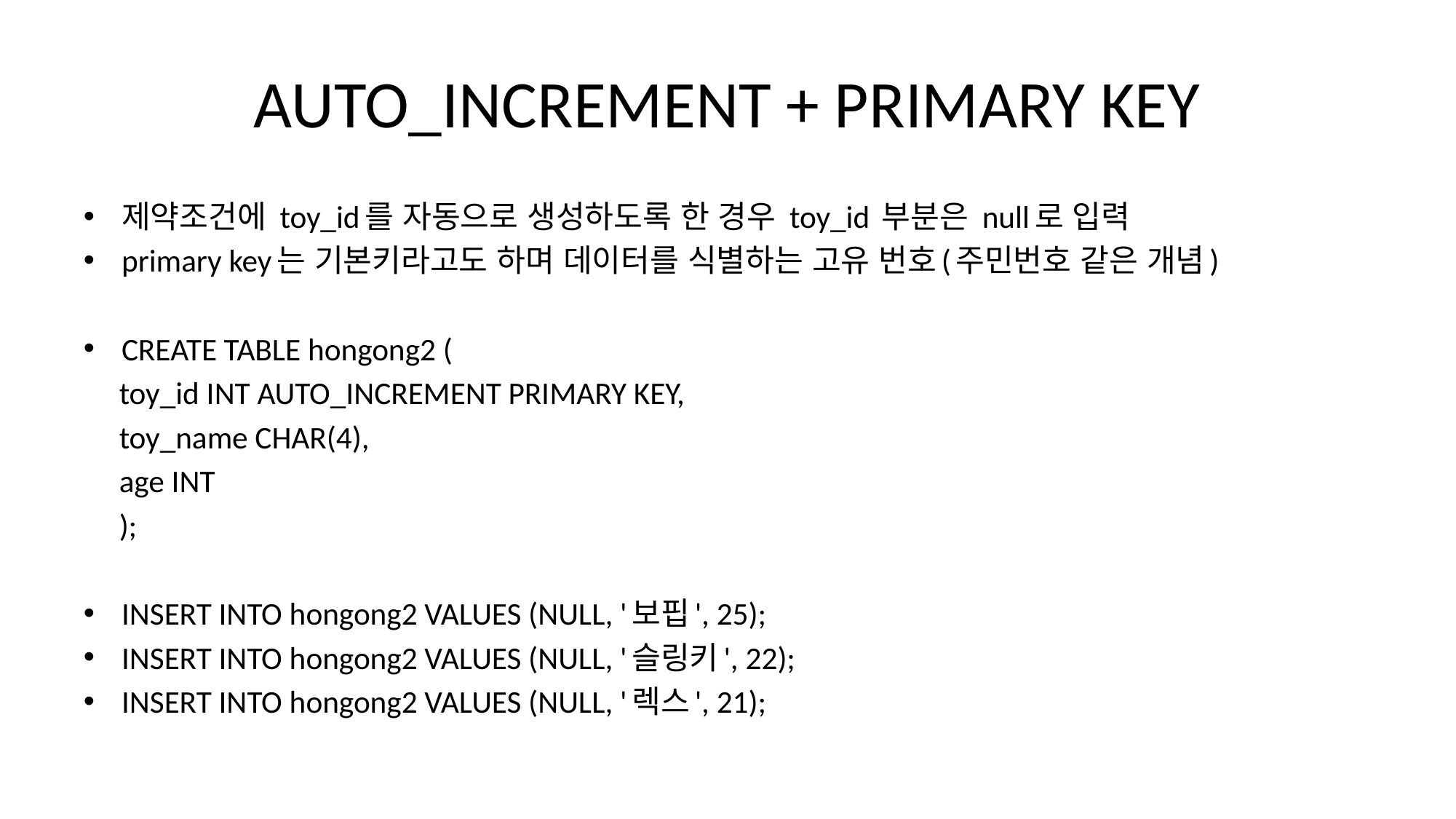

# AUTO_INCREMENT + PRIMARY KEY
제약조건에 toy_id를 자동으로 생성하도록 한 경우 toy_id 부분은 null로 입력
primary key는 기본키라고도 하며 데이터를 식별하는 고유 번호(주민번호 같은 개념)

CREATE TABLE hongong2 (
     toy_id INT AUTO_INCREMENT PRIMARY KEY,
     toy_name CHAR(4),
     age INT
     );

INSERT INTO hongong2 VALUES (NULL, '보핍', 25);
INSERT INTO hongong2 VALUES (NULL, '슬링키', 22);
INSERT INTO hongong2 VALUES (NULL, '렉스', 21);